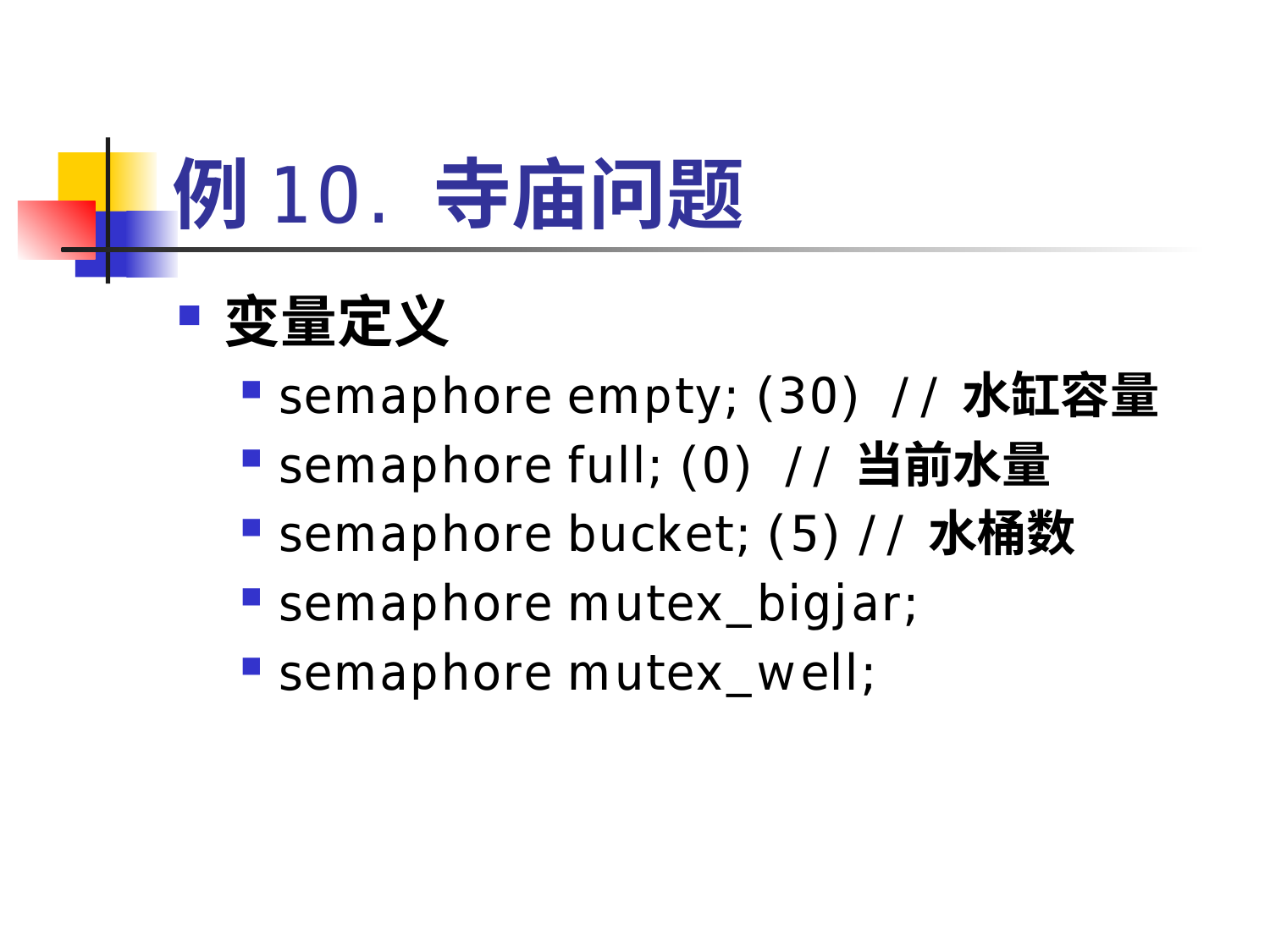

# 例10. 寺庙问题
变量定义
semaphore empty; (30)  //水缸容量
semaphore full; (0)  //当前水量
semaphore bucket; (5) //水桶数
semaphore mutex_bigjar;
semaphore mutex_well;